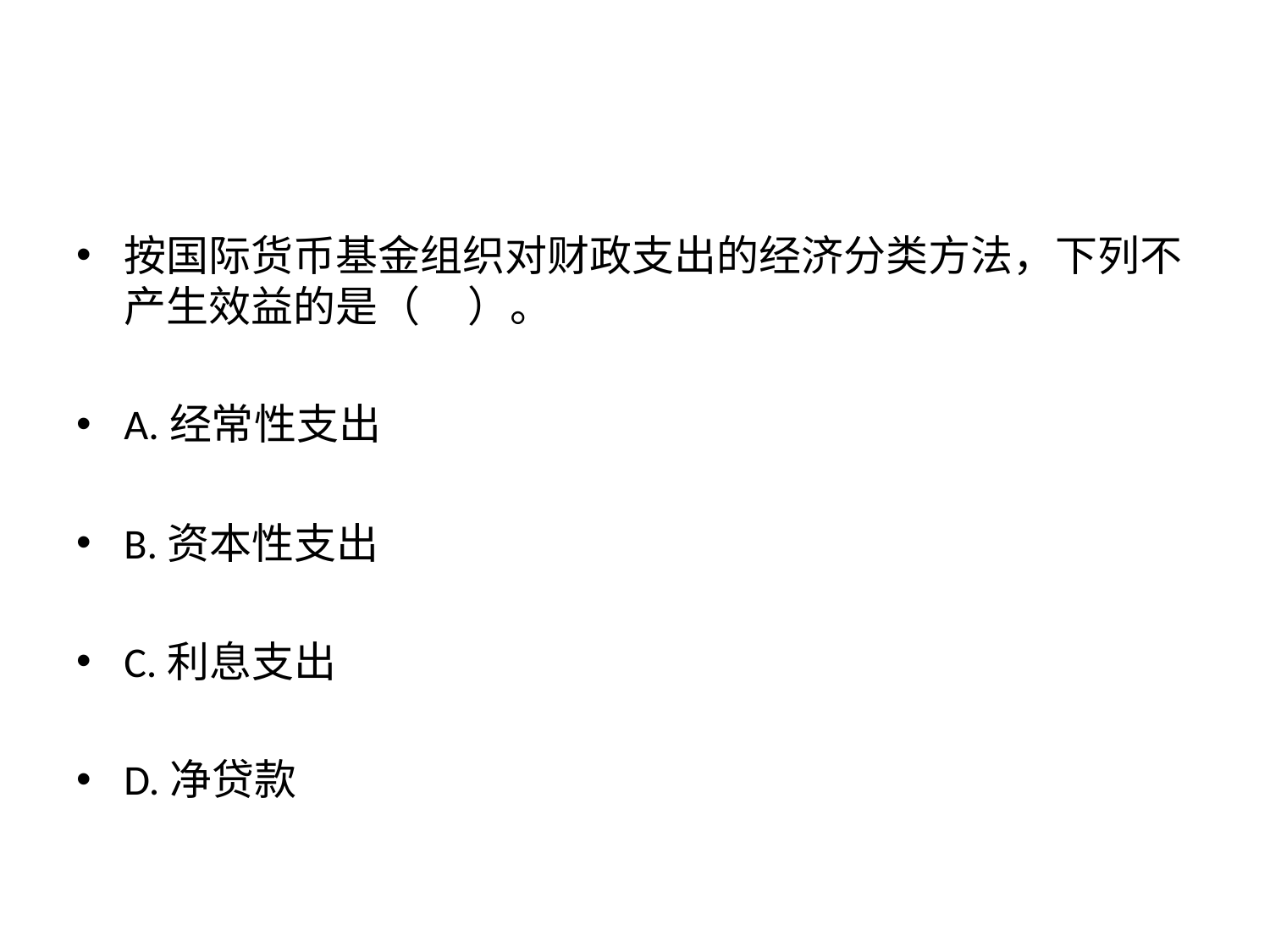

按国际货币基金组织对财政支出的经济分类方法，下列不产生效益的是（     ）。

A.经常性支出

B.资本性支出

C.利息支出

D.净贷款